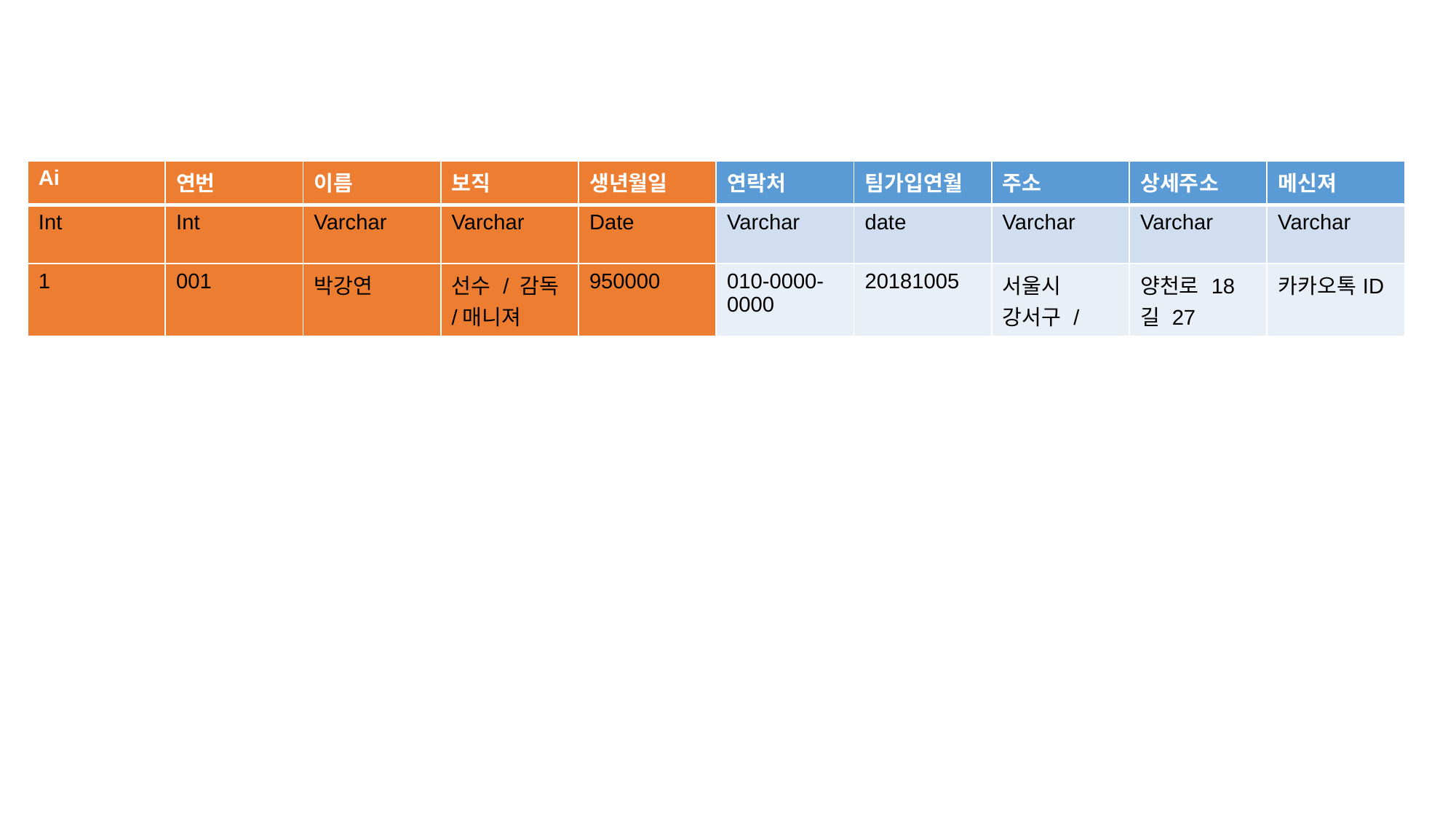

| Ai | 연번 | 이름 | 보직 | 생년월일 | 연락처 | 팀가입연월 | 주소 | 상세주소 | 메신져 |
| --- | --- | --- | --- | --- | --- | --- | --- | --- | --- |
| Int | Int | Varchar | Varchar | Date | Varchar | date | Varchar | Varchar | Varchar |
| 1 | 001 | 박강연 | 선수 / 감독 /매니져 | 950000 | 010-0000-0000 | 20181005 | 서울시 강서구 / | 양천로 18길 27 | 카카오톡ID |